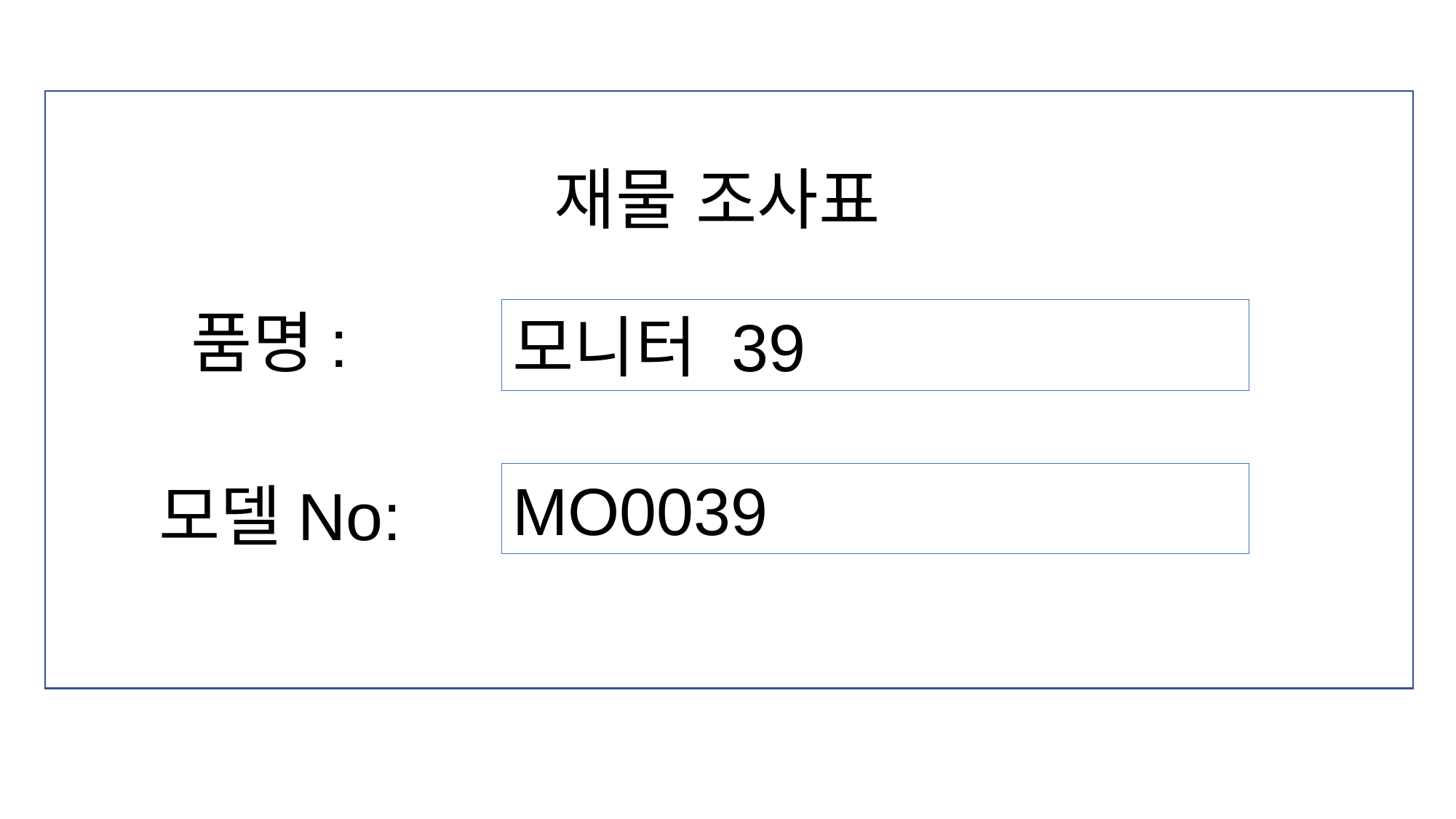

재물 조사표
품명:
모니터 39
MO0039
모델No: